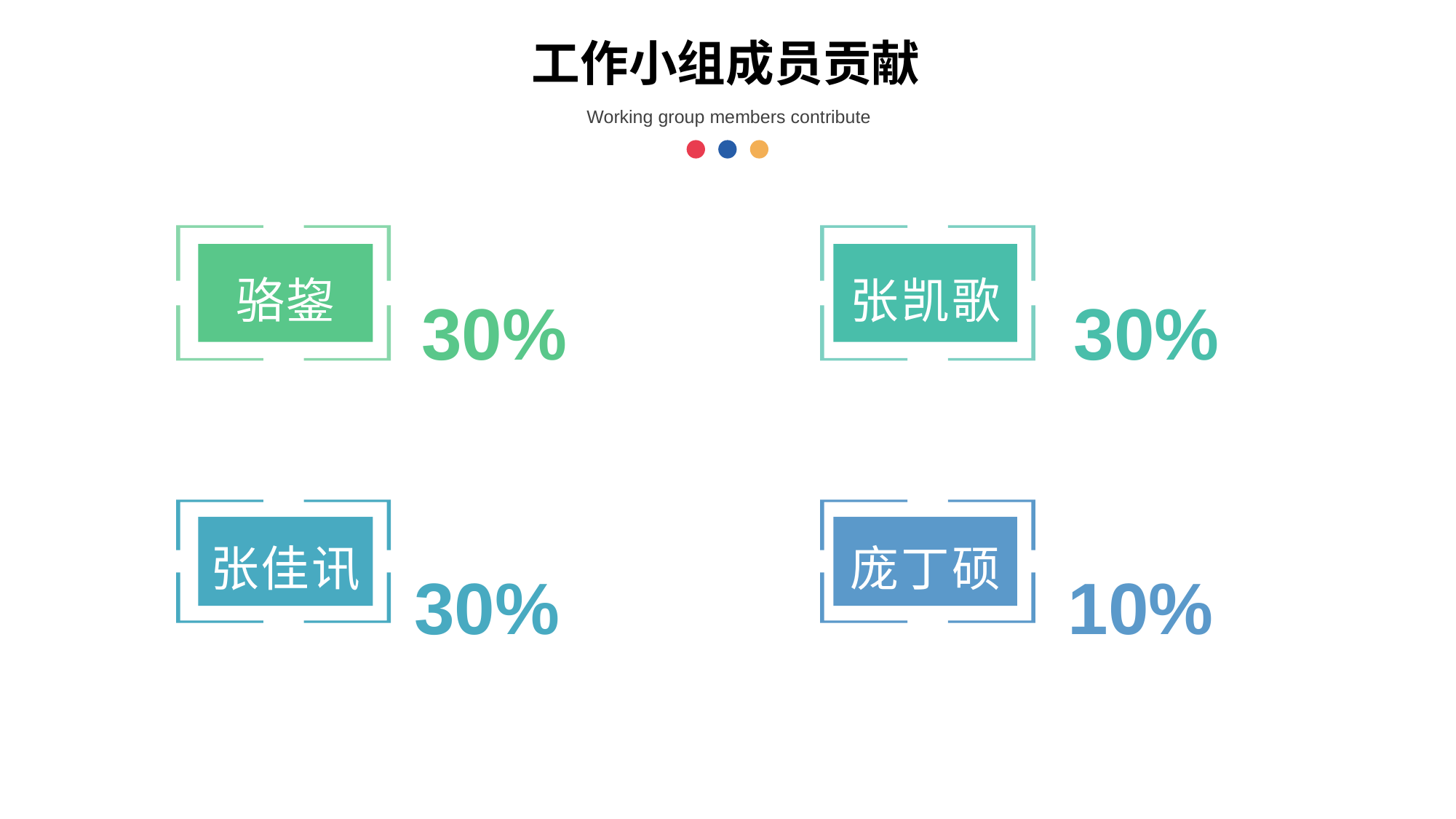

工作小组成员贡献
Working group members contribute

骆鋆
张凯歌
30%
30%

张佳讯
庞丁硕

30%
10%